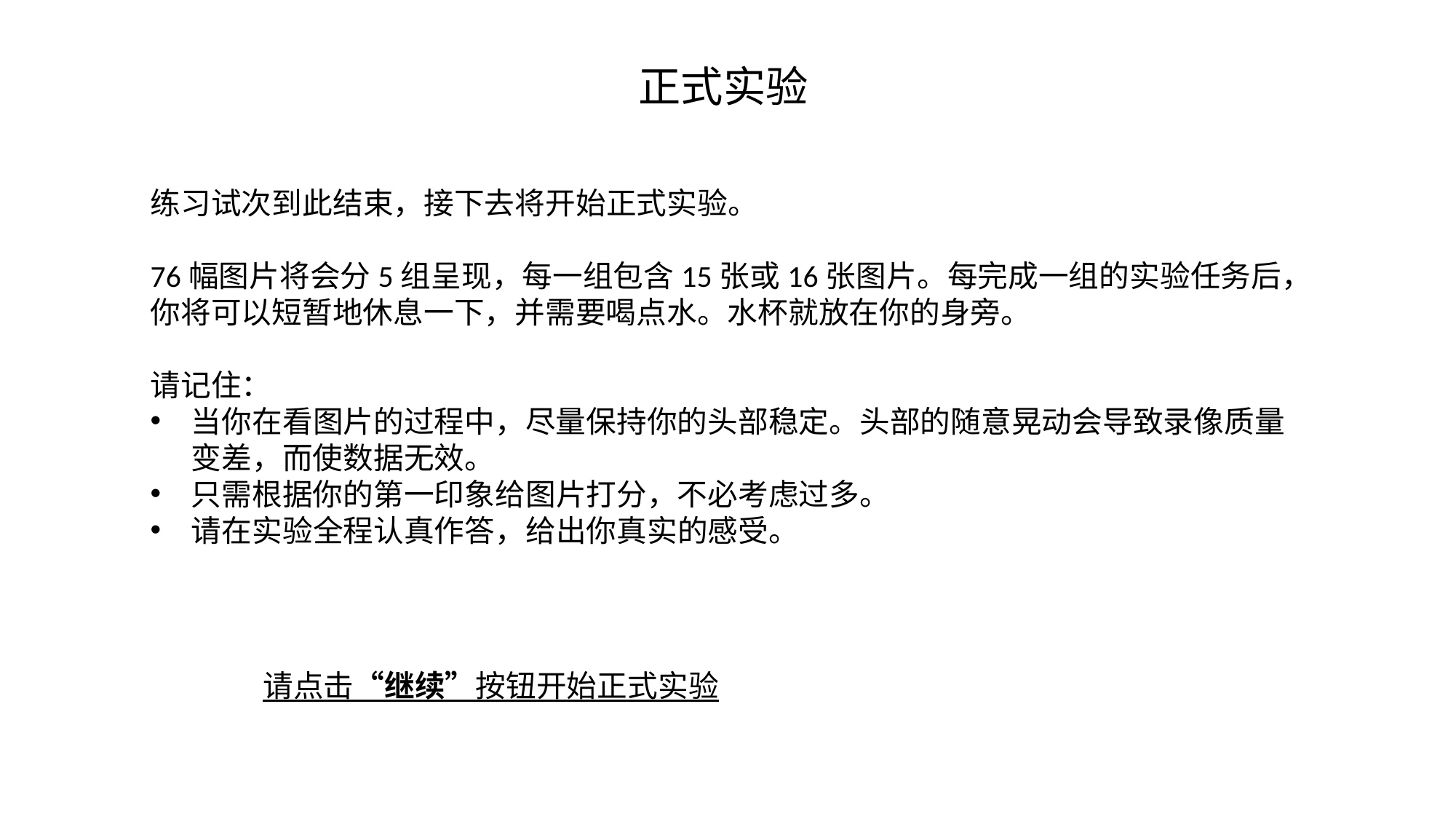

正式实验

练习试次到此结束，接下去将开始正式实验。

76幅图片将会分5组呈现，每一组包含15张或16张图片。每完成一组的实验任务后，你将可以短暂地休息一下，并需要喝点水。水杯就放在你的身旁。

请记住：
当你在看图片的过程中，尽量保持你的头部稳定。头部的随意晃动会导致录像质量变差，而使数据无效。
只需根据你的第一印象给图片打分，不必考虑过多。
请在实验全程认真作答，给出你真实的感受。
请点击“继续”按钮开始正式实验